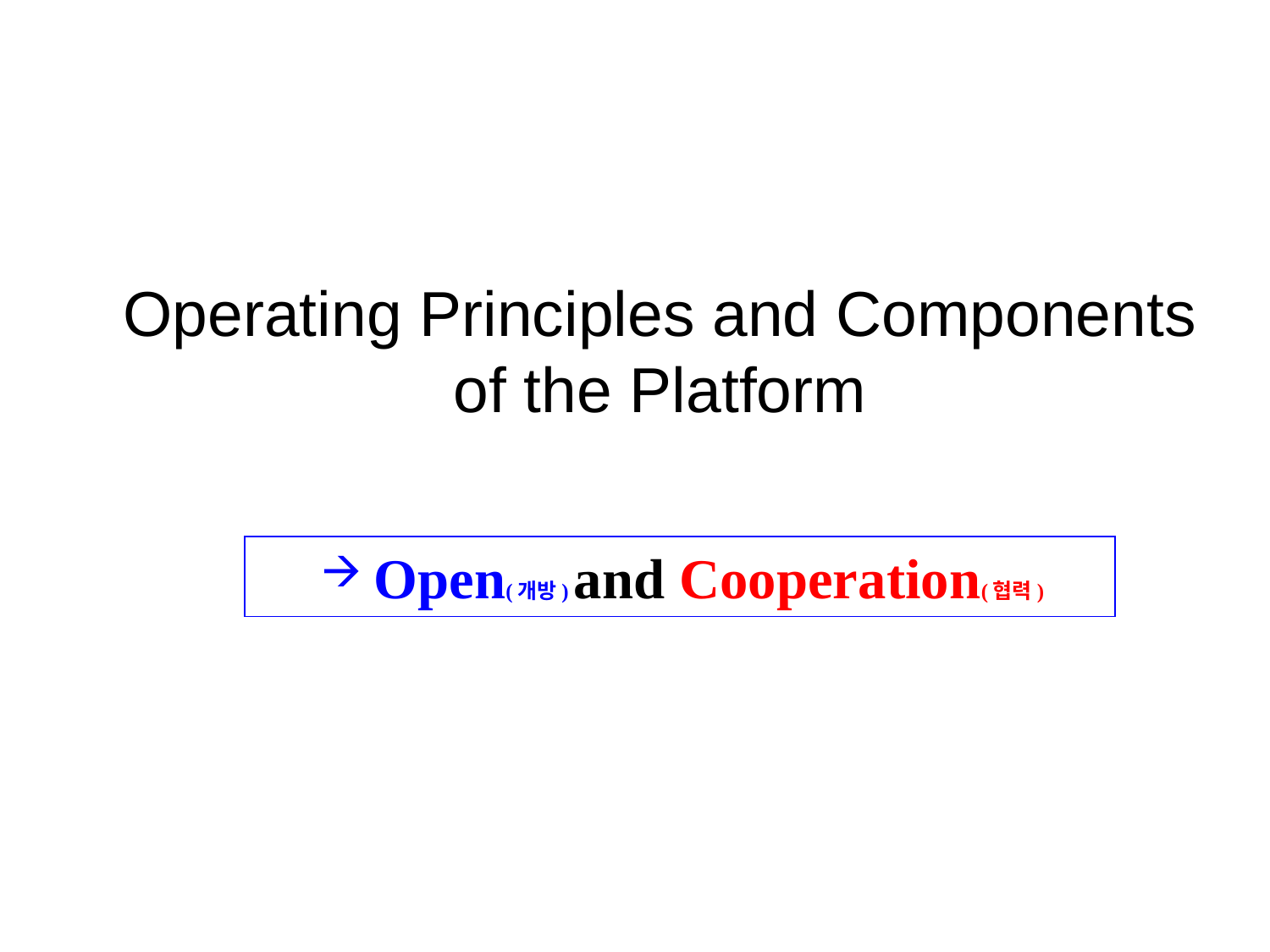

Operating Principles and Components of the Platform
 Open(개방) and Cooperation(협력)